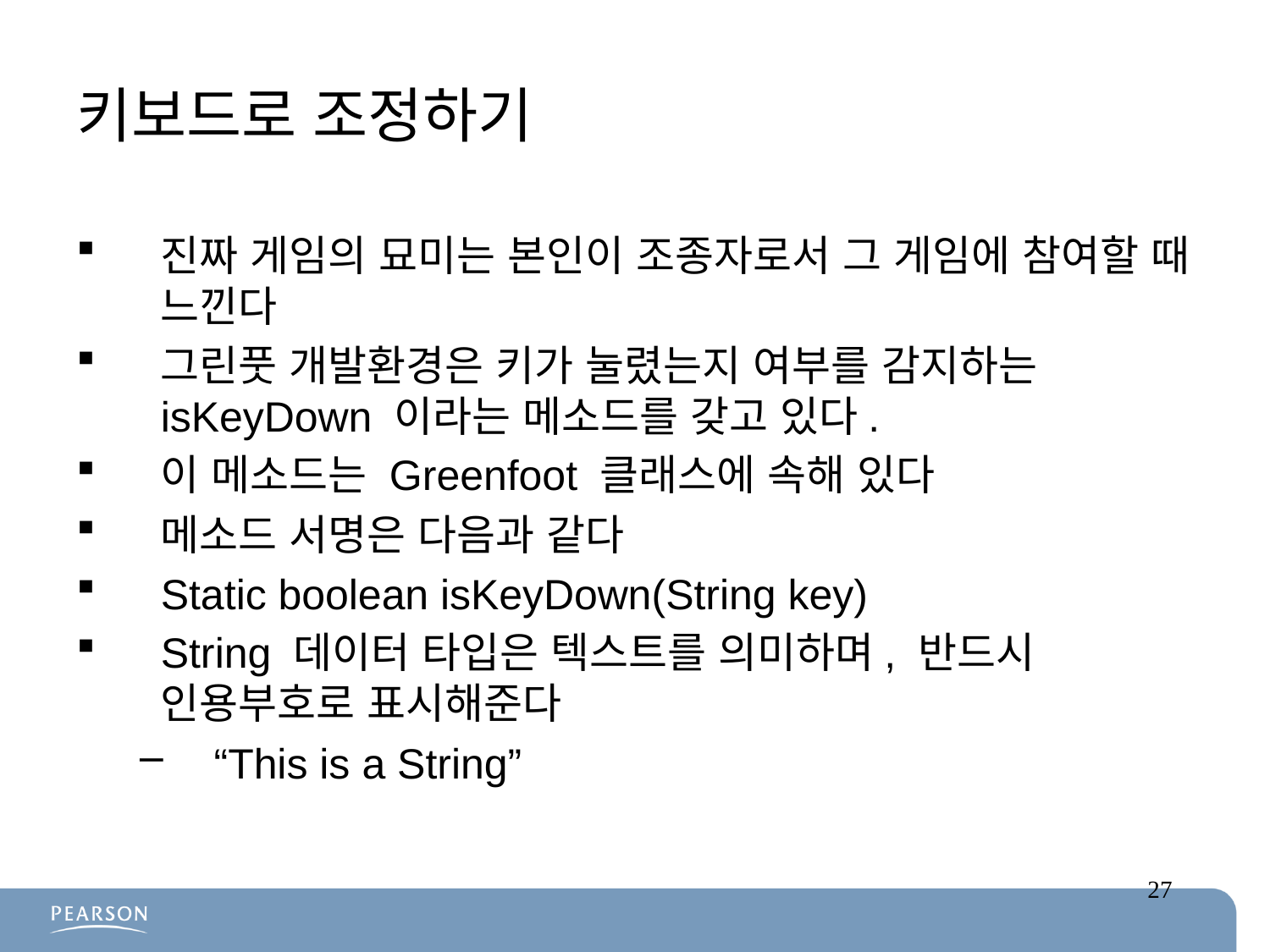

# 키보드로 조정하기
진짜 게임의 묘미는 본인이 조종자로서 그 게임에 참여할 때 느낀다
그린풋 개발환경은 키가 눌렸는지 여부를 감지하는 isKeyDown 이라는 메소드를 갖고 있다.
이 메소드는 Greenfoot 클래스에 속해 있다
메소드 서명은 다음과 같다
Static boolean isKeyDown(String key)
String 데이터 타입은 텍스트를 의미하며, 반드시 인용부호로 표시해준다
“This is a String”
27